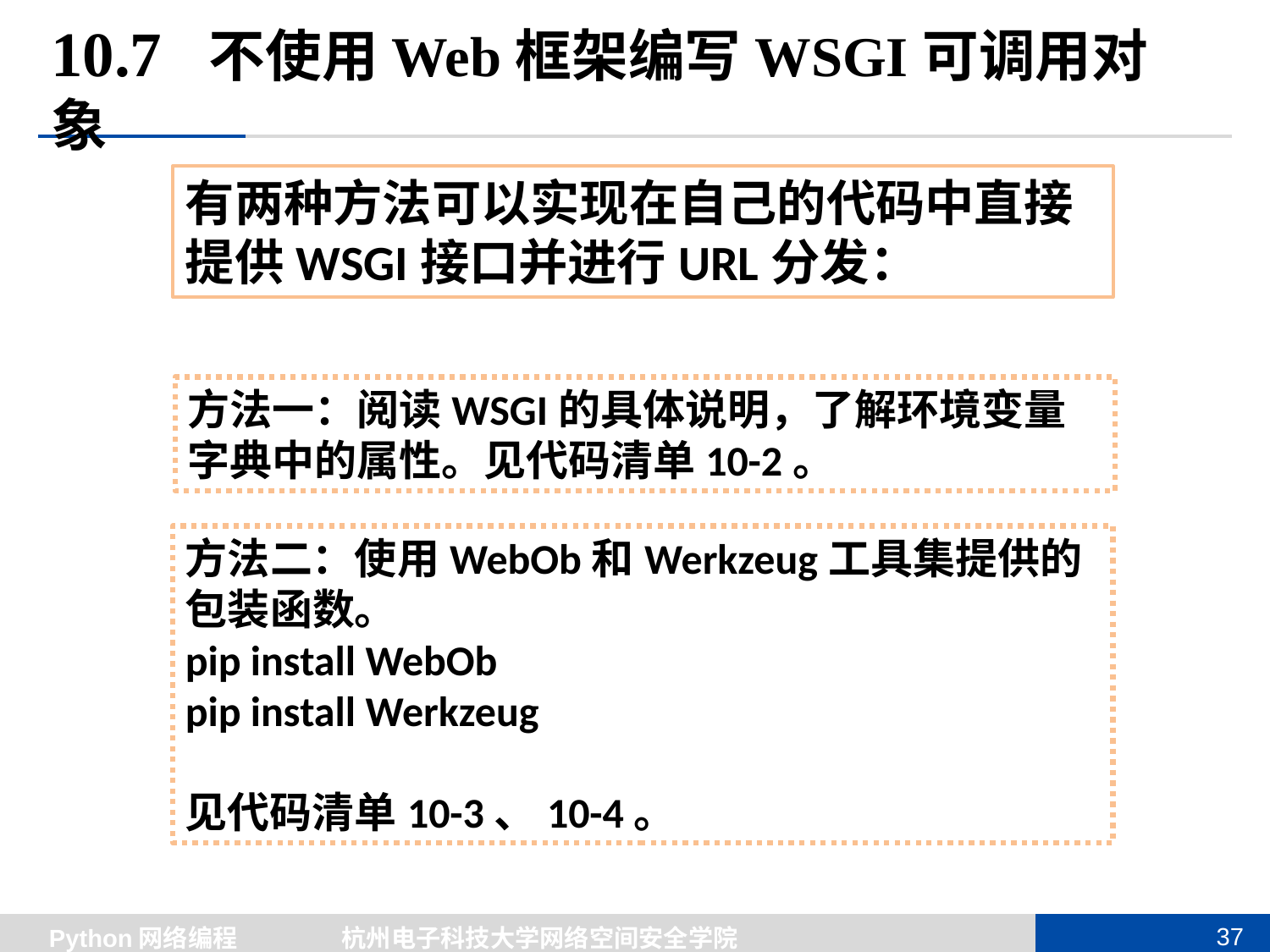

# 10.7  不使用Web框架编写WSGI可调用对象
有两种方法可以实现在自己的代码中直接提供WSGI接口并进行URL分发：
方法一：阅读WSGI的具体说明，了解环境变量字典中的属性。见代码清单10-2。
方法二：使用WebOb和Werkzeug工具集提供的包装函数。
pip install WebOb
pip install Werkzeug

见代码清单10-3、10-4。